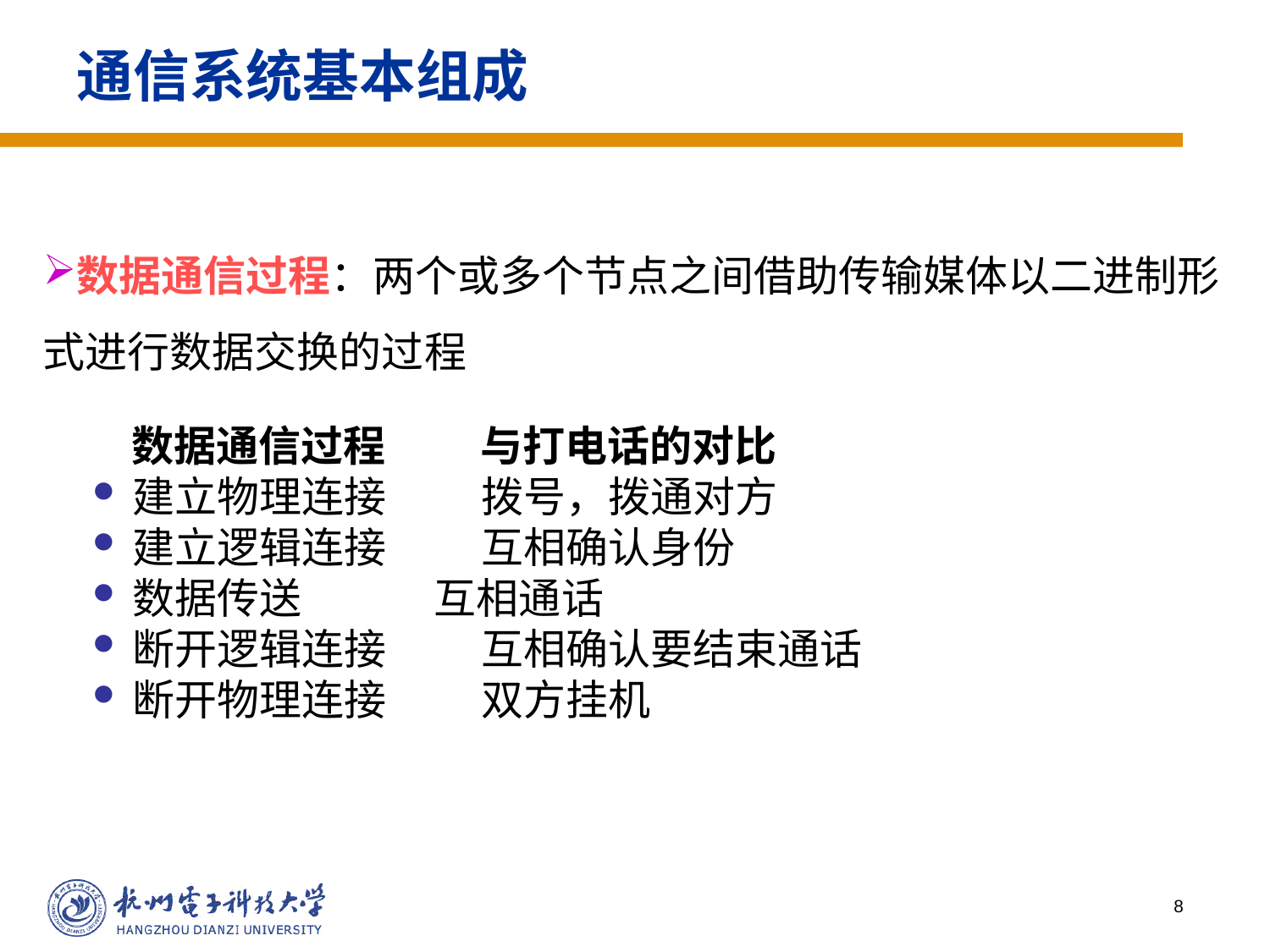

通信系统基本组成
数据通信过程：两个或多个节点之间借助传输媒体以二进制形式进行数据交换的过程
   数据通信过程          与打电话的对比
建立物理连接          拨号，拨通对方
建立逻辑连接          互相确认身份
数据传送              互相通话
断开逻辑连接          互相确认要结束通话
断开物理连接          双方挂机
8